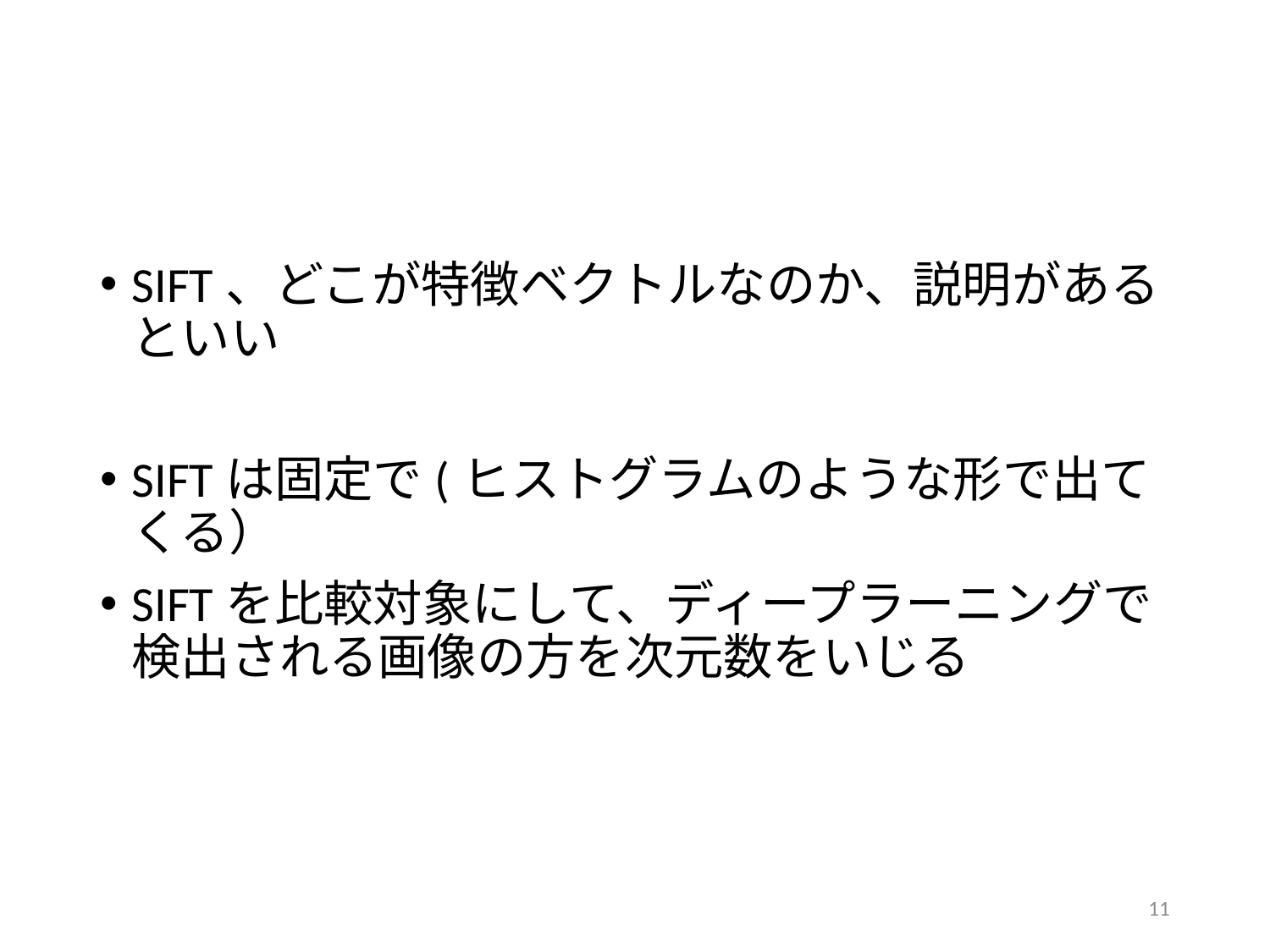

#
SIFT、どこが特徴ベクトルなのか、説明があるといい

SIFTは固定で(ヒストグラムのような形で出てくる）
SIFTを比較対象にして、ディープラーニングで検出される画像の方を次元数をいじる

11